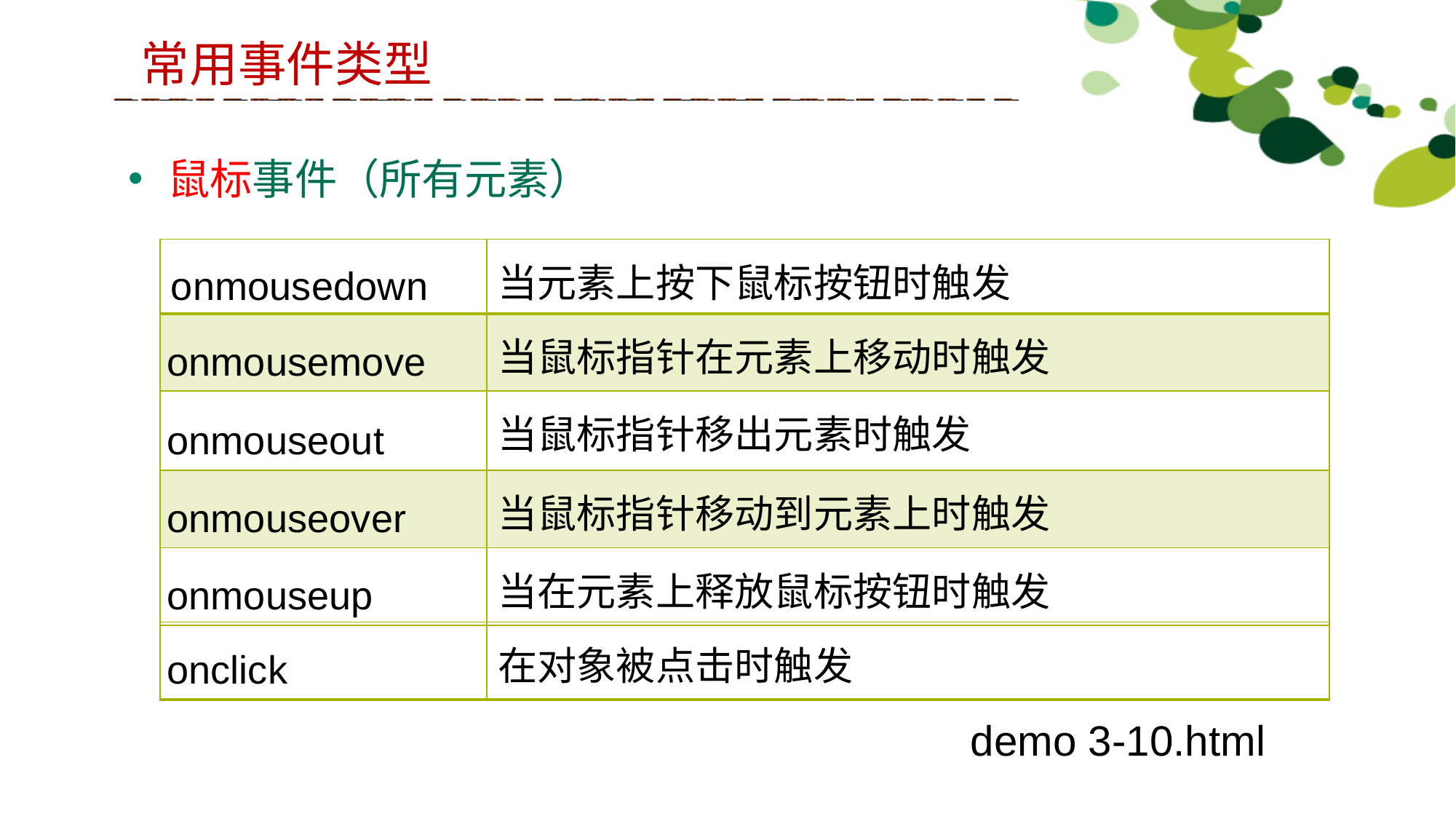

常用事件类型

 鼠标事件（所有元素）

| onmousedown | 当元素上按下鼠标按钮时触发 |
| --- | --- |
| onmousemove | 当鼠标指针在元素上移动时触发 |
| onmouseout | 当鼠标指针移出元素时触发 |
| onmouseover | 当鼠标指针移动到元素上时触发 |
| onmouseup | 当在元素上释放鼠标按钮时触发 |
| onclick | 在对象被点击时触发 |
| --- | --- |
demo 3-10.html